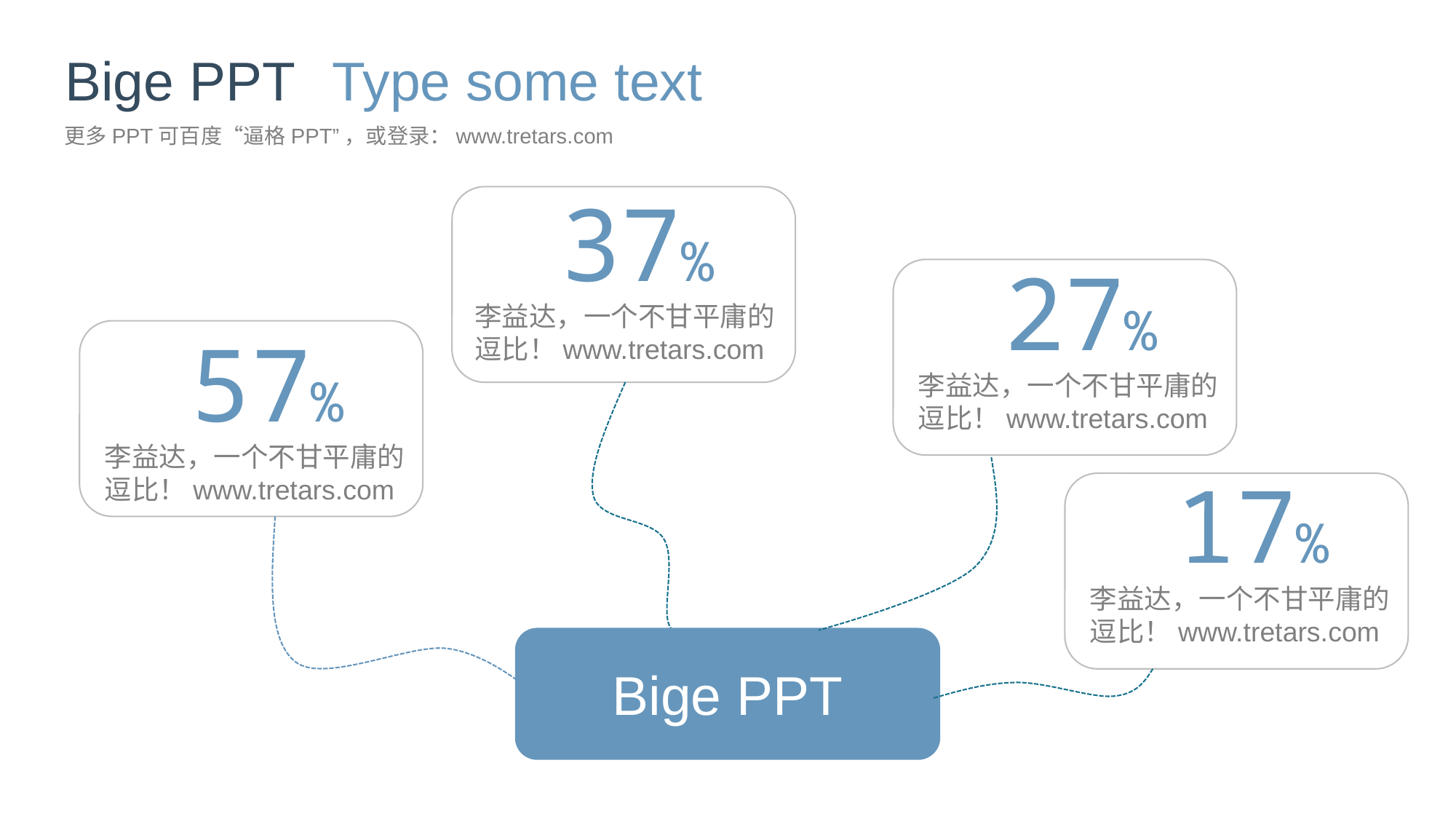

Bige PPT
Type some text
更多PPT可百度“逼格PPT”，或登录：www.tretars.com
37%

27%

李益达，一个不甘平庸的逗比！www.tretars.com
57%

李益达，一个不甘平庸的逗比！www.tretars.com

李益达，一个不甘平庸的逗比！www.tretars.com

17%

李益达，一个不甘平庸的逗比！www.tretars.com

Bige PPT